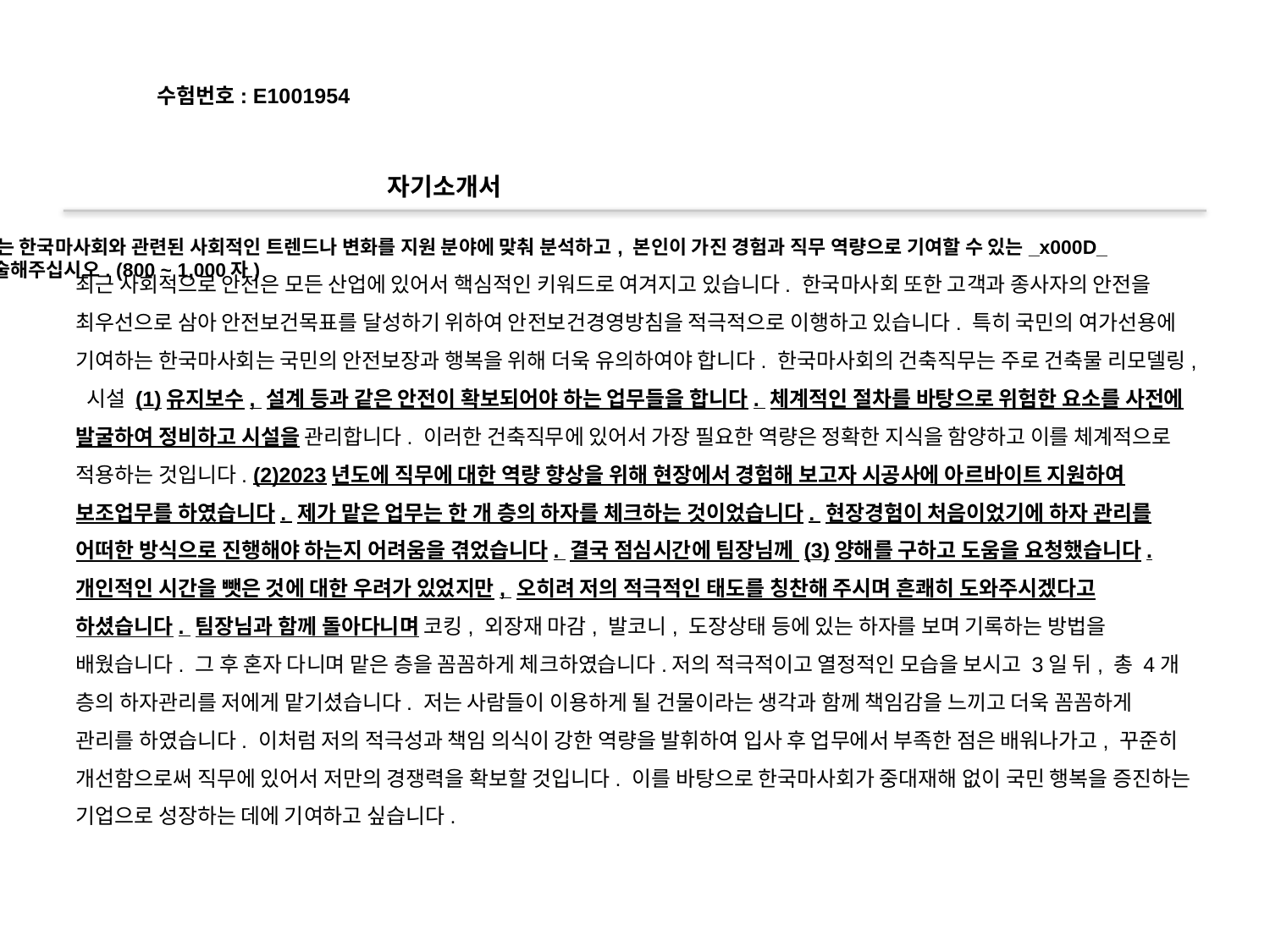

수험번호: E1001954
#

자기소개서

본인이 최근 관심을 갖고 있는 한국마사회와 관련된 사회적인 트렌드나 변화를 지원 분야에 맞춰 분석하고, 본인이 가진 경험과 직무 역량으로 기여할 수 있는_x000D_
바가 무엇인지 자세하게 기술해주십시오. (800 ~ 1,000자)

최근 사회적으로 안전은 모든 산업에 있어서 핵심적인 키워드로 여겨지고 있습니다. 한국마사회 또한 고객과 종사자의 안전을 최우선으로 삼아 안전보건목표를 달성하기 위하여 안전보건경영방침을 적극적으로 이행하고 있습니다. 특히 국민의 여가선용에 기여하는 한국마사회는 국민의 안전보장과 행복을 위해 더욱 유의하여야 합니다. 한국마사회의 건축직무는 주로 건축물 리모델링, 시설 (1)유지보수, 설계 등과 같은 안전이 확보되어야 하는 업무들을 합니다. 체계적인 절차를 바탕으로 위험한 요소를 사전에 발굴하여 정비하고 시설을 관리합니다. 이러한 건축직무에 있어서 가장 필요한 역량은 정확한 지식을 함양하고 이를 체계적으로 적용하는 것입니다. (2)2023년도에 직무에 대한 역량 향상을 위해 현장에서 경험해 보고자 시공사에 아르바이트 지원하여 보조업무를 하였습니다. 제가 맡은 업무는 한 개 층의 하자를 체크하는 것이었습니다. 현장경험이 처음이었기에 하자 관리를 어떠한 방식으로 진행해야 하는지 어려움을 겪었습니다. 결국 점심시간에 팀장님께 (3)양해를 구하고 도움을 요청했습니다. 개인적인 시간을 뺏은 것에 대한 우려가 있었지만, 오히려 저의 적극적인 태도를 칭찬해 주시며 흔쾌히 도와주시겠다고 하셨습니다. 팀장님과 함께 돌아다니며 코킹, 외장재 마감, 발코니, 도장상태 등에 있는 하자를 보며 기록하는 방법을 배웠습니다. 그 후 혼자 다니며 맡은 층을 꼼꼼하게 체크하였습니다.저의 적극적이고 열정적인 모습을 보시고 3일 뒤, 총 4개 층의 하자관리를 저에게 맡기셨습니다. 저는 사람들이 이용하게 될 건물이라는 생각과 함께 책임감을 느끼고 더욱 꼼꼼하게 관리를 하였습니다. 이처럼 저의 적극성과 책임 의식이 강한 역량을 발휘하여 입사 후 업무에서 부족한 점은 배워나가고, 꾸준히 개선함으로써 직무에 있어서 저만의 경쟁력을 확보할 것입니다. 이를 바탕으로 한국마사회가 중대재해 없이 국민 행복을 증진하는 기업으로 성장하는 데에 기여하고 싶습니다.

자기소개서 기반 면접 질문 제안

(1) 건축직무 수행 시 위험 요소 발굴과정을 설명해주실 수 있나요?
(2) 현장에서 하자 관리 경험에서 얻은 가장 큰 교훈은 무엇인가요?
(3) 팀장님과의 소통에서 배운 점은 무엇인가요?